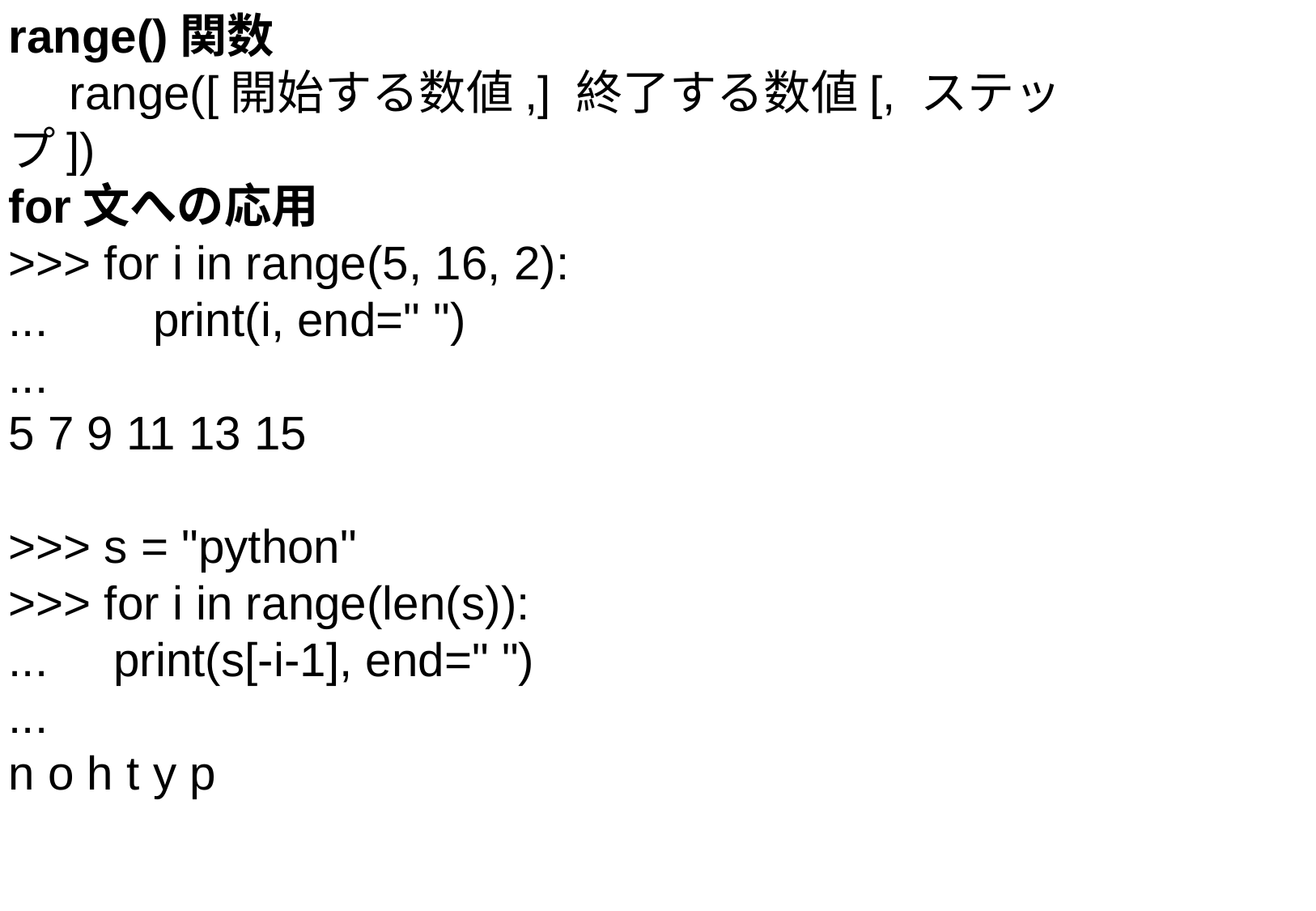

range()関数
range([開始する数値,] 終了する数値[, ステップ])
for文への応用
>>> for i in range(5, 16, 2):
...        print(i, end=" ")
...
5 7 9 11 13 15

>>> s = "python"
>>> for i in range(len(s)):
...     print(s[-i-1], end=" ")
...
n o h t y p